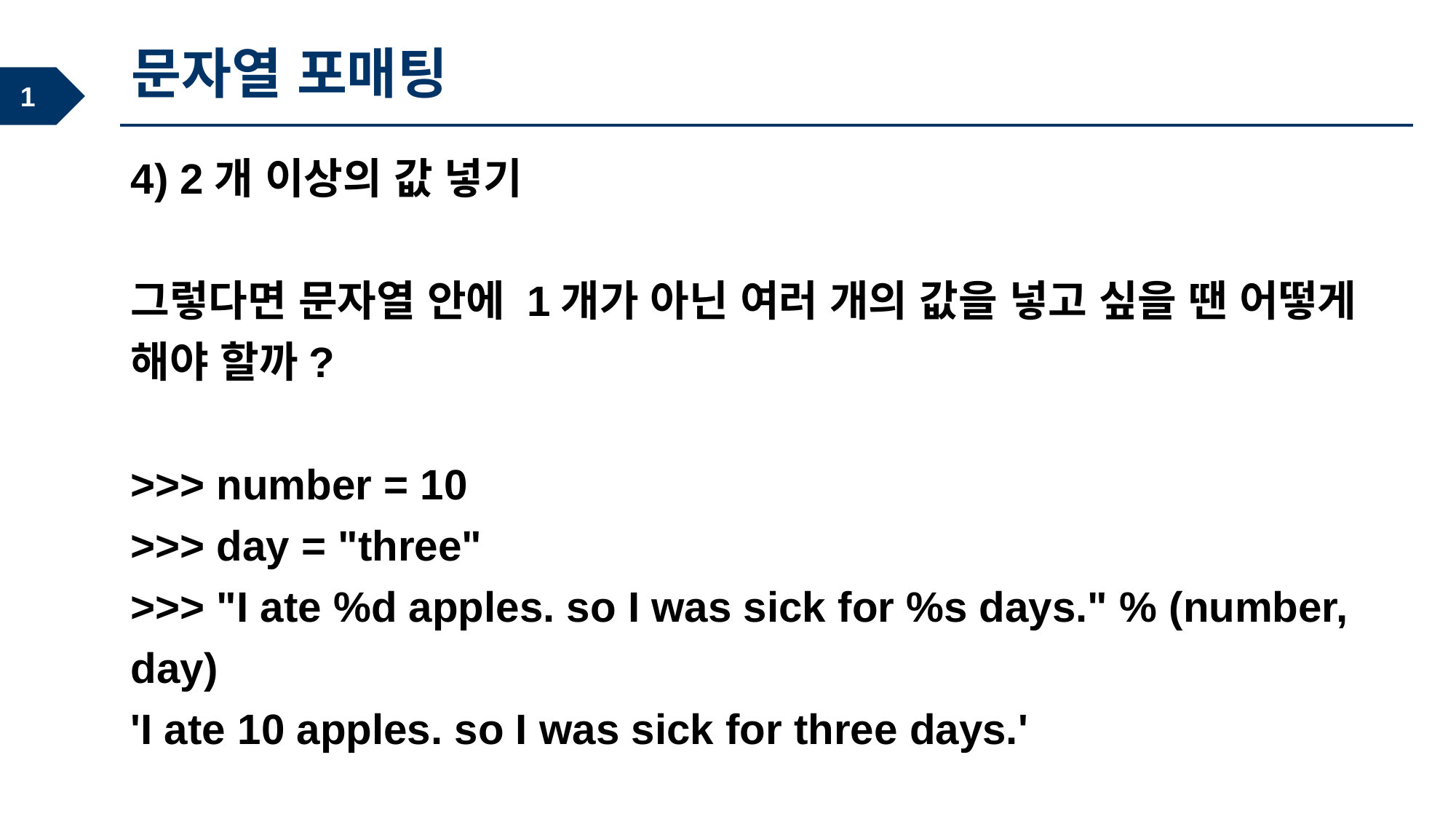

문자열 포매팅
4) 2개 이상의 값 넣기

그렇다면 문자열 안에 1개가 아닌 여러 개의 값을 넣고 싶을 땐 어떻게 해야 할까?

>>> number = 10
>>> day = "three"
>>> "I ate %d apples. so I was sick for %s days." % (number, day)
'I ate 10 apples. so I was sick for three days.'